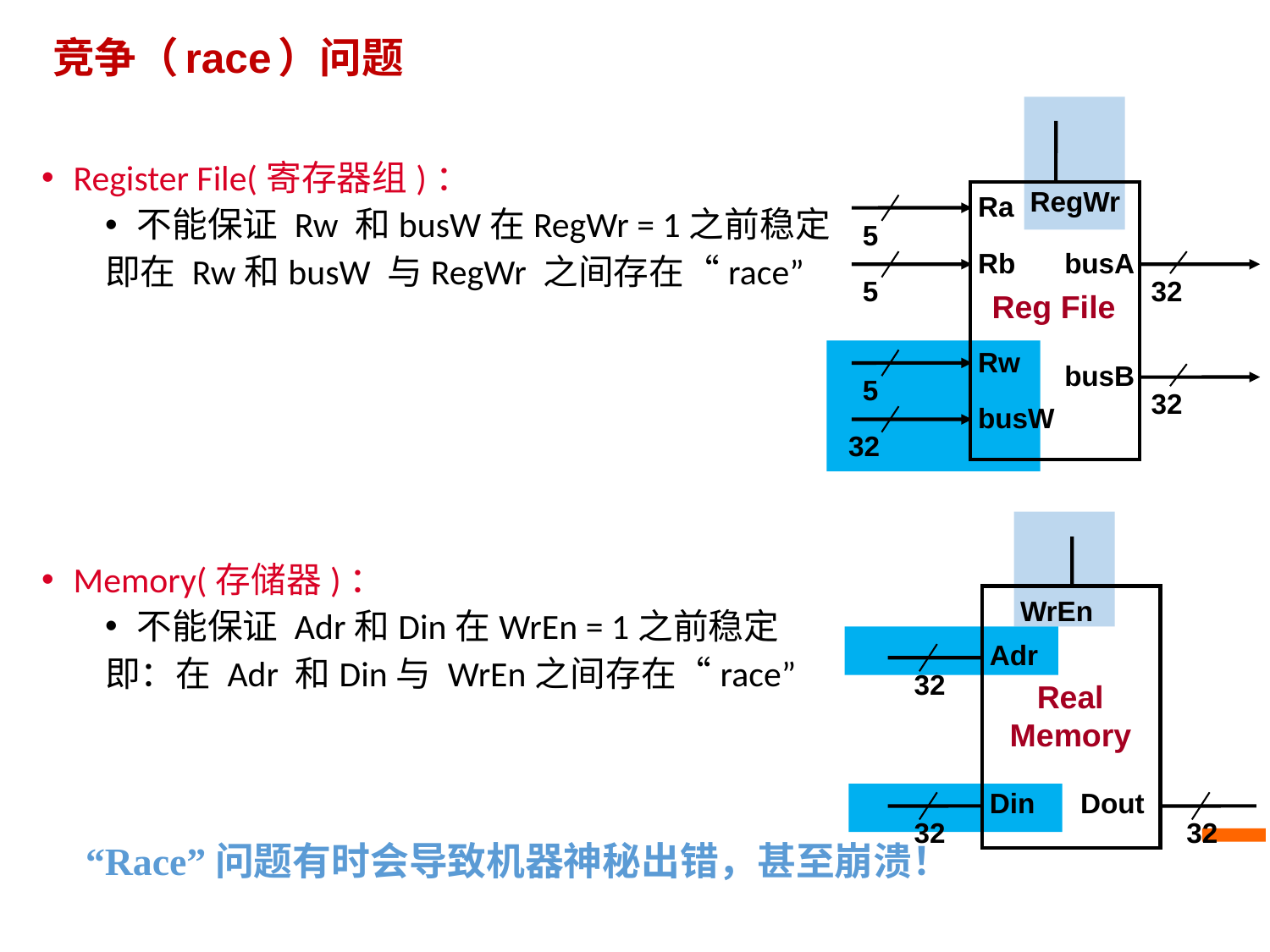

# 竞争（race）问题

RegWr

Ra

5
Rb
busA

5
32
Reg File
Rw

busB

5

32
busW

32
Register File(寄存器组)：
不能保证 Rw 和busW在RegWr = 1之前稳定
即在 Rw和busW 与RegWr 之间存在“race”

Memory(存储器)：
不能保证 Adr和Din在WrEn = 1之前稳定
即：在 Adr 和Din与 WrEn之间存在“race”

WrEn
Adr

32
Real
Memory
Din
Dout

32
32

“Race”问题有时会导致机器神秘出错，甚至崩溃！